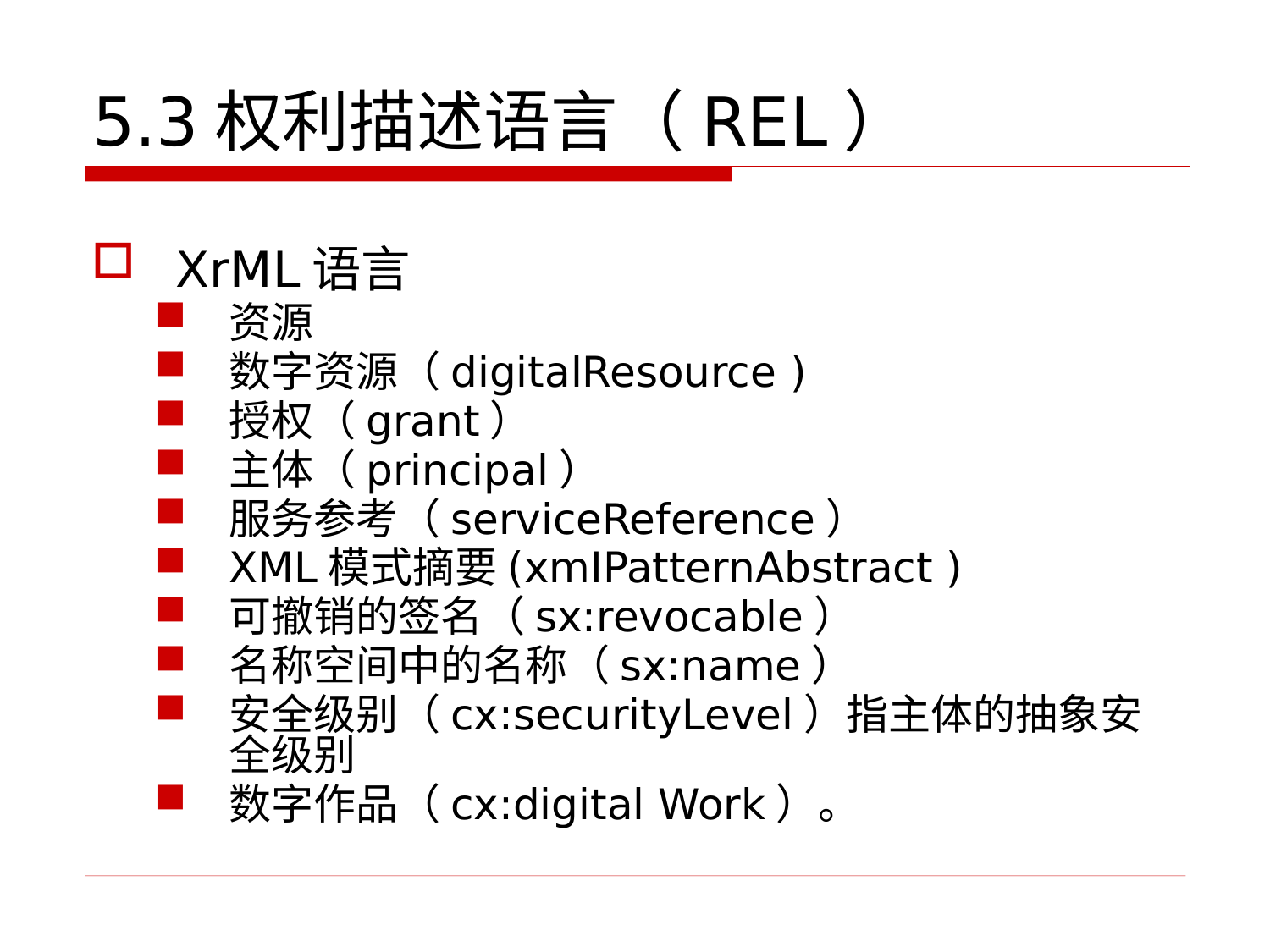

# 5.3权利描述语言（REL）
XrML语言
资源
数字资源（digitalResource )
授权（grant）
主体（principal）
服务参考（serviceReference）
XML模式摘要(xmIPatternAbstract )
可撤销的签名（sx:revocable）
名称空间中的名称（sx:name）
安全级别（cx:securityLevel）指主体的抽象安全级别
数字作品（cx:digital Work）。